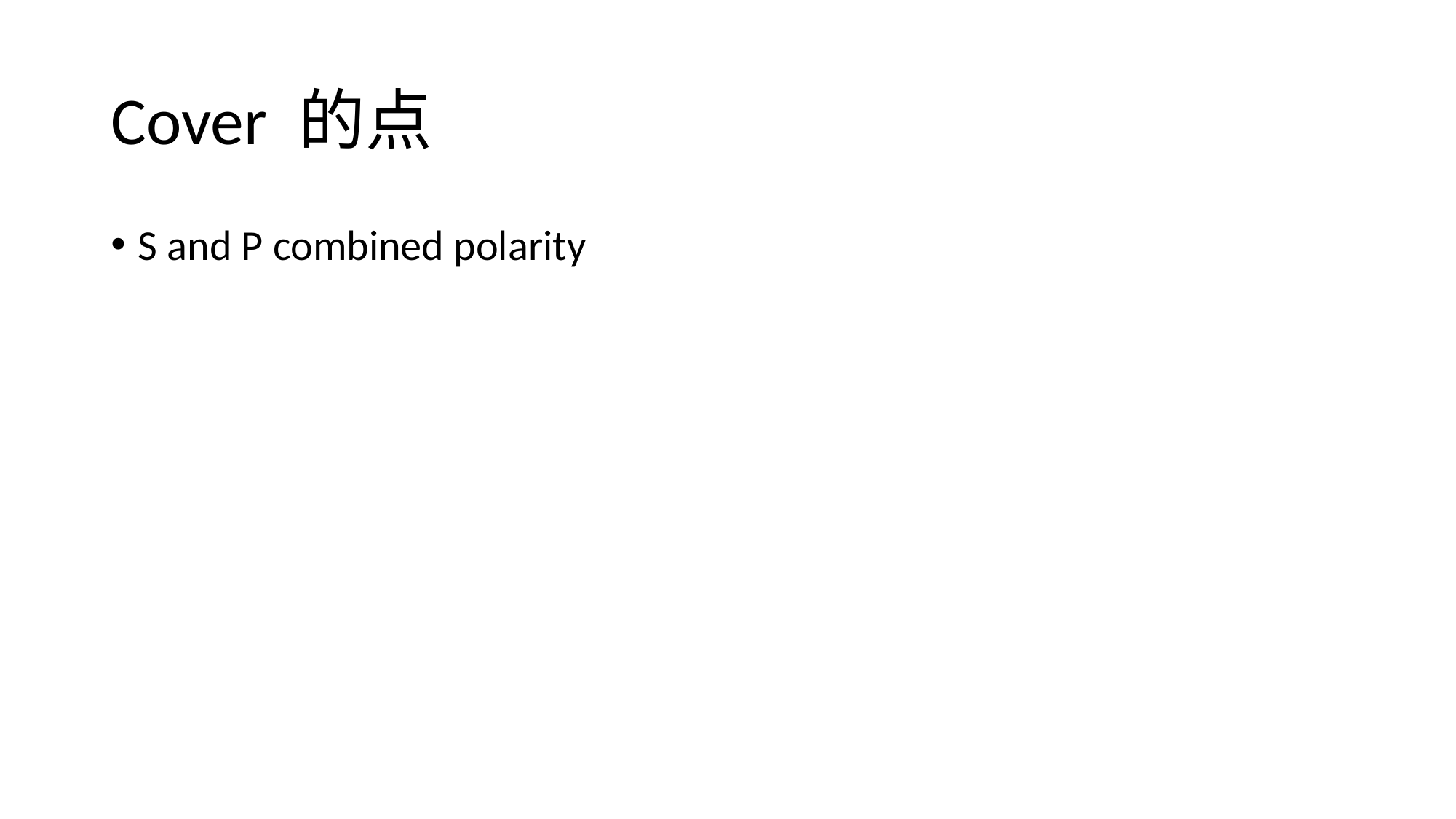

# Cover 的点
S and P combined polarity